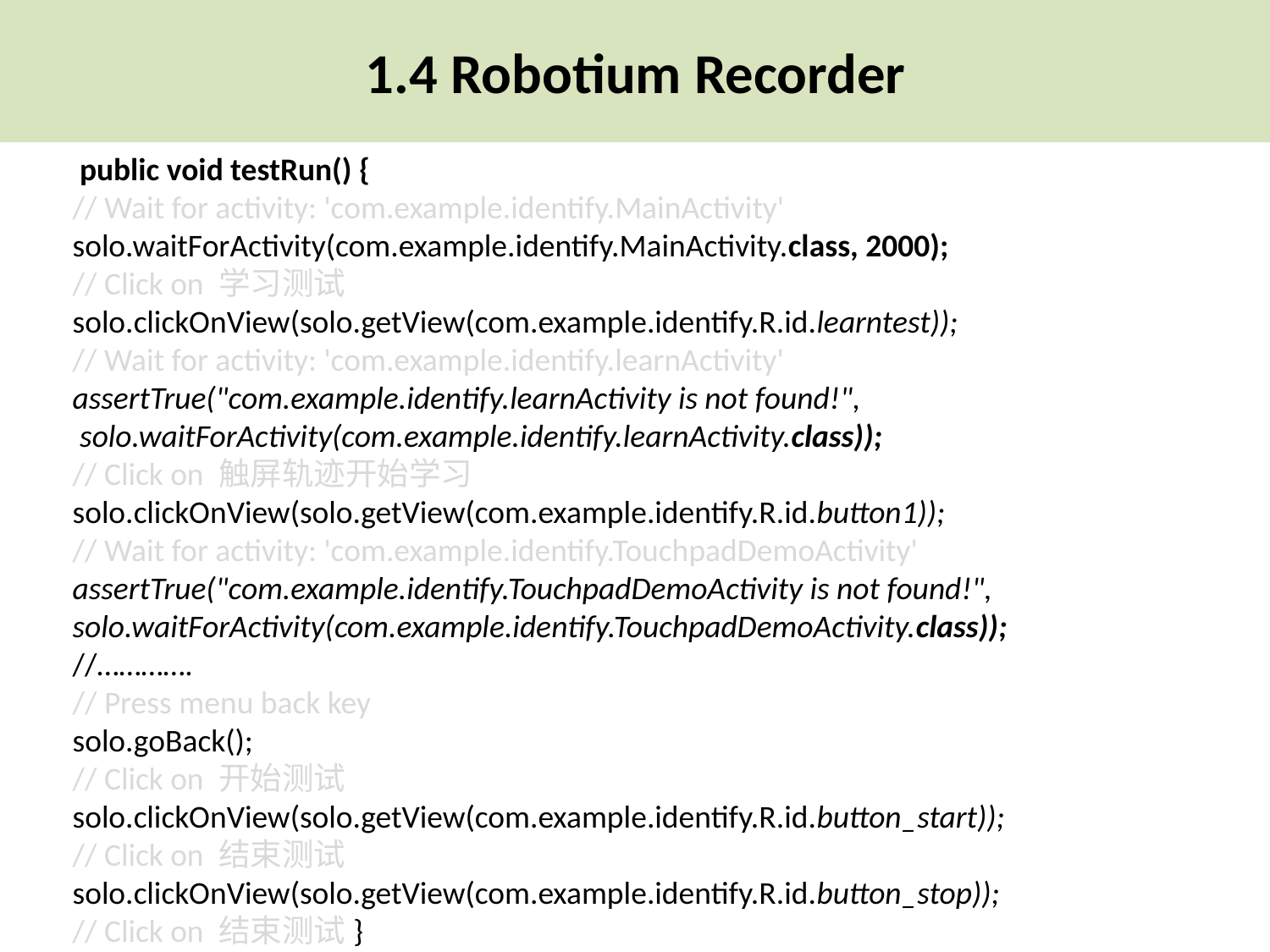

1.4 Robotium Recorder
 public void testRun() {
// Wait for activity: 'com.example.identify.MainActivity'
solo.waitForActivity(com.example.identify.MainActivity.class, 2000);
// Click on 学习测试
solo.clickOnView(solo.getView(com.example.identify.R.id.learntest));
// Wait for activity: 'com.example.identify.learnActivity'
assertTrue("com.example.identify.learnActivity is not found!",
 solo.waitForActivity(com.example.identify.learnActivity.class));
// Click on 触屏轨迹开始学习
solo.clickOnView(solo.getView(com.example.identify.R.id.button1));
// Wait for activity: 'com.example.identify.TouchpadDemoActivity'
assertTrue("com.example.identify.TouchpadDemoActivity is not found!",
solo.waitForActivity(com.example.identify.TouchpadDemoActivity.class));
//………….
// Press menu back key
solo.goBack();
// Click on 开始测试
solo.clickOnView(solo.getView(com.example.identify.R.id.button_start));
// Click on 结束测试
solo.clickOnView(solo.getView(com.example.identify.R.id.button_stop));
// Click on 结束测试}